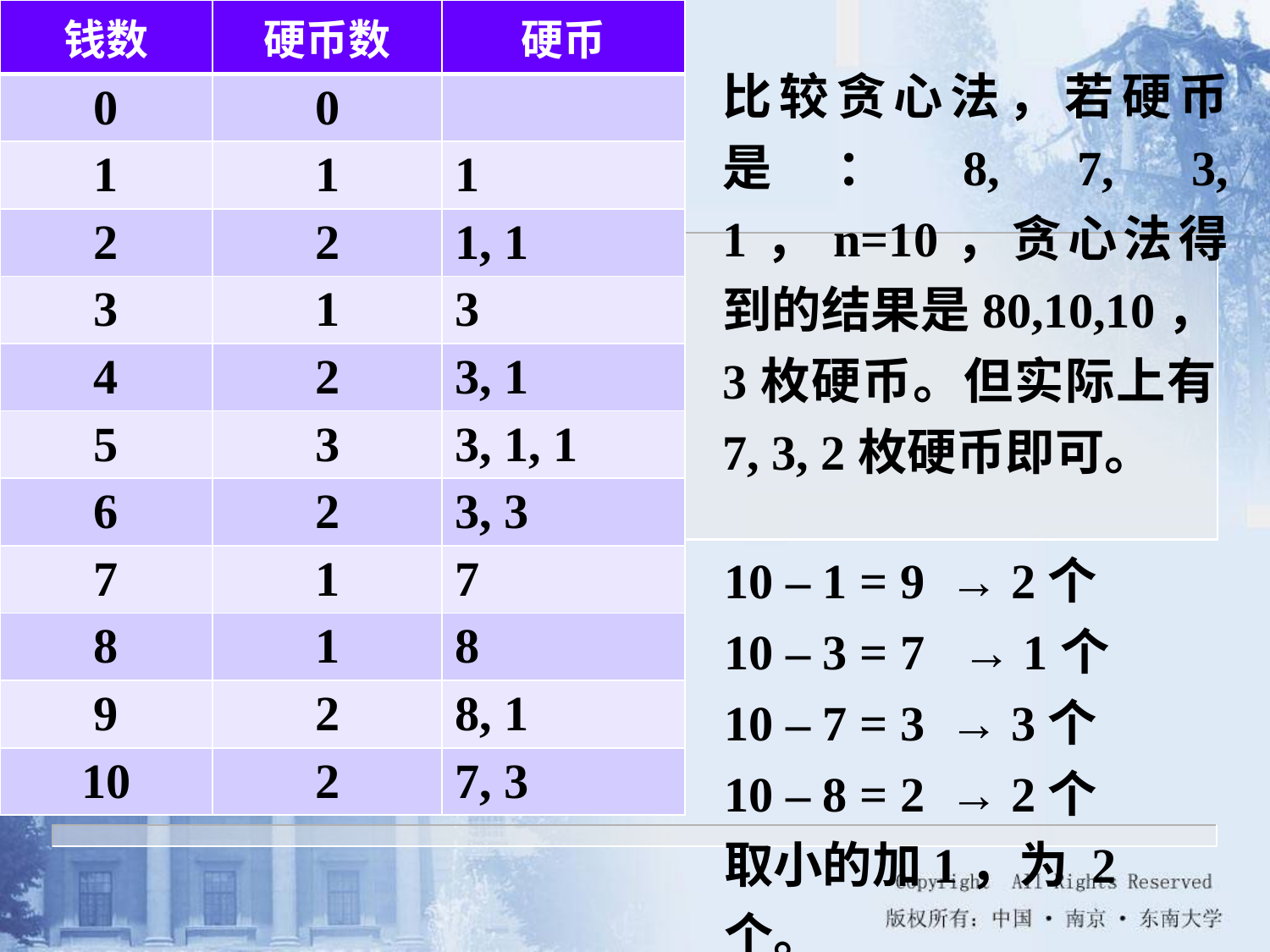

| 钱数 | 硬币数 | 硬币 |
| --- | --- | --- |
| 0 | 0 |  |
| 1 | 1 | 1 |
| 2 | 2 | 1, 1 |
| 3 | 1 | 3 |
| 4 | 2 | 3, 1 |
| 5 | 3 | 3, 1, 1 |
| 6 | 2 | 3, 3 |
| 7 | 1 | 7 |
| 8 | 1 | 8 |
| 9 | 2 | 8, 1 |
| 10 | 2 | 7, 3 |
比较贪心法，若硬币是：8, 7, 3, 1，n=10，贪心法得到的结果是80,10,10，3枚硬币。但实际上有7, 3, 2枚硬币即可。
10 – 1 = 9  → 2个
10 – 3 = 7   → 1个
10 – 7 = 3  → 3个
10 – 8 = 2  → 2个
取小的加1，为 2个。